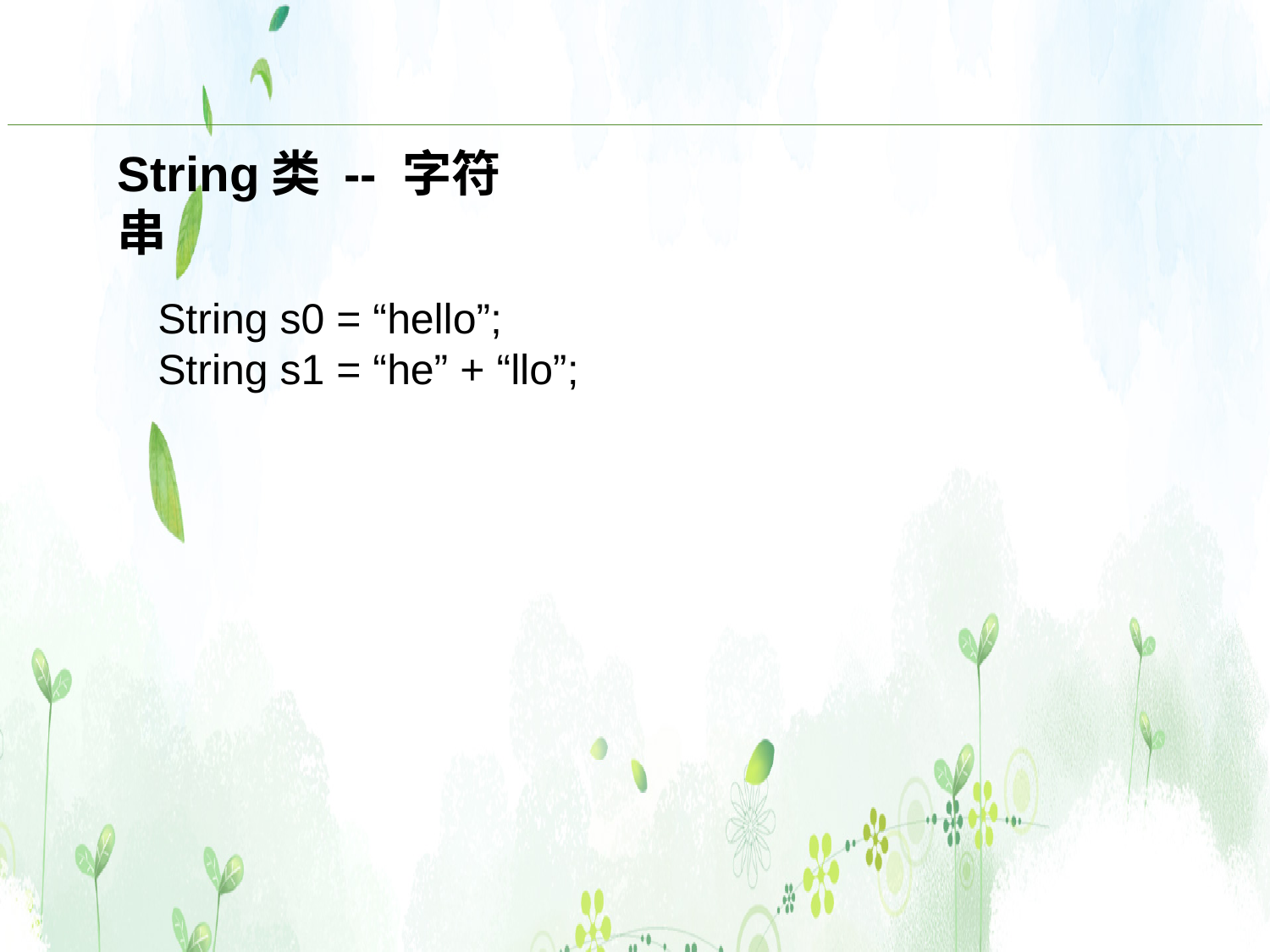

String类 -- 字符串

      String s0 = “hello”;
      String s1 = “he” + “llo”;